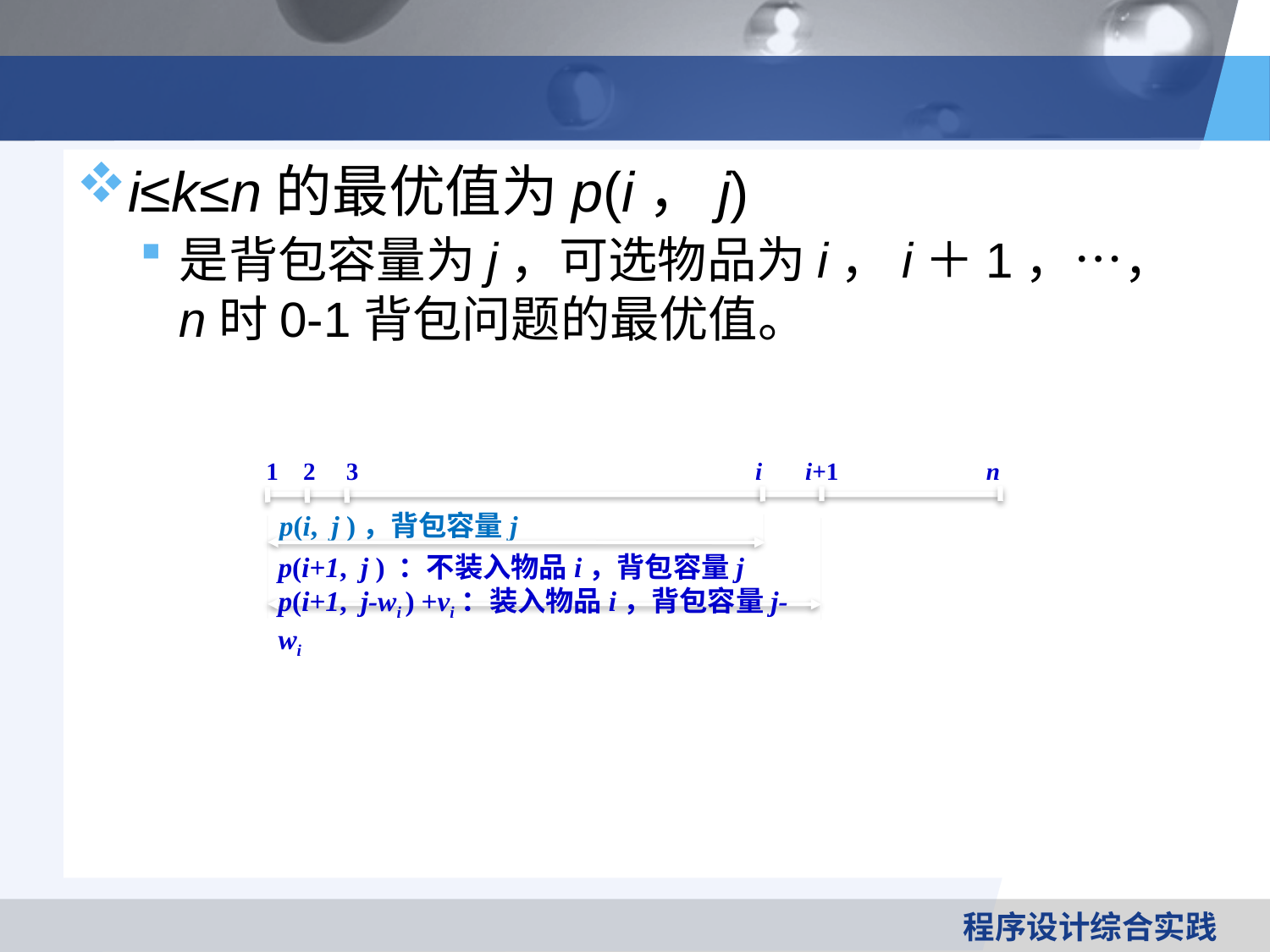

#
i≤k≤n的最优值为p(i，j)
是背包容量为j，可选物品为i，i＋1，…，n时0-1背包问题的最优值。

1    2     3	                                                           i       i+1                        n

p(i,  j )，背包容量j

p(i+1,  j ) ：不装入物品i，背包容量j
p(i+1,  j-wi ) +vi：装入物品i，背包容量j-wi